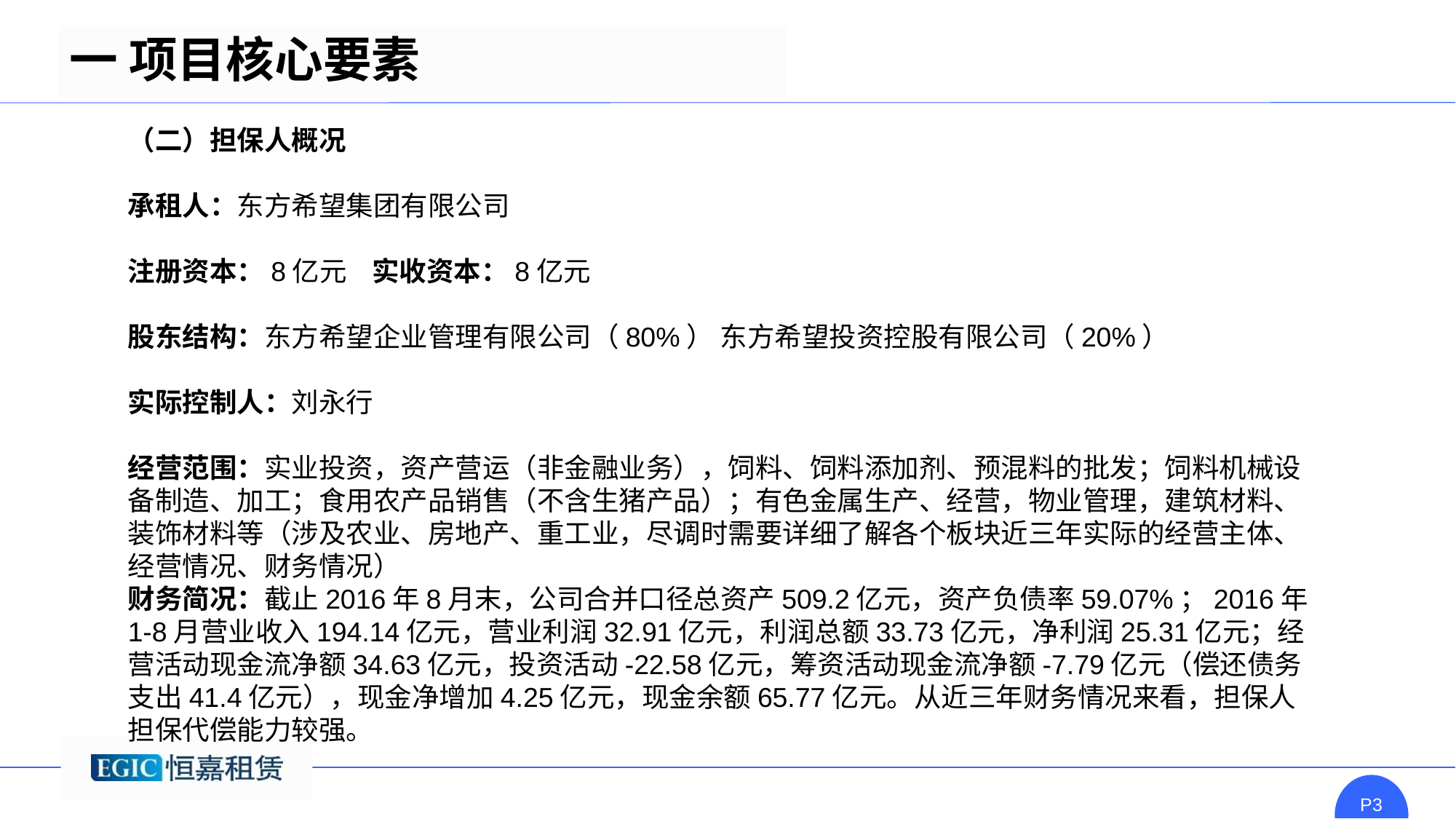

一 项目核心要素
（二）担保人概况

承租人：东方希望集团有限公司

注册资本：8亿元    实收资本：8亿元

股东结构：东方希望企业管理有限公司（80%） 东方希望投资控股有限公司（20%）

实际控制人：刘永行

经营范围：实业投资，资产营运（非金融业务），饲料、饲料添加剂、预混料的批发；饲料机械设备制造、加工；食用农产品销售（不含生猪产品）；有色金属生产、经营，物业管理，建筑材料、装饰材料等（涉及农业、房地产、重工业，尽调时需要详细了解各个板块近三年实际的经营主体、经营情况、财务情况）
财务简况：截止2016年8月末，公司合并口径总资产509.2亿元，资产负债率59.07%；2016年1-8月营业收入194.14亿元，营业利润32.91亿元，利润总额33.73亿元，净利润25.31亿元；经营活动现金流净额34.63亿元，投资活动-22.58亿元，筹资活动现金流净额-7.79亿元（偿还债务支出41.4亿元），现金净增加4.25亿元，现金余额65.77亿元。从近三年财务情况来看，担保人担保代偿能力较强。